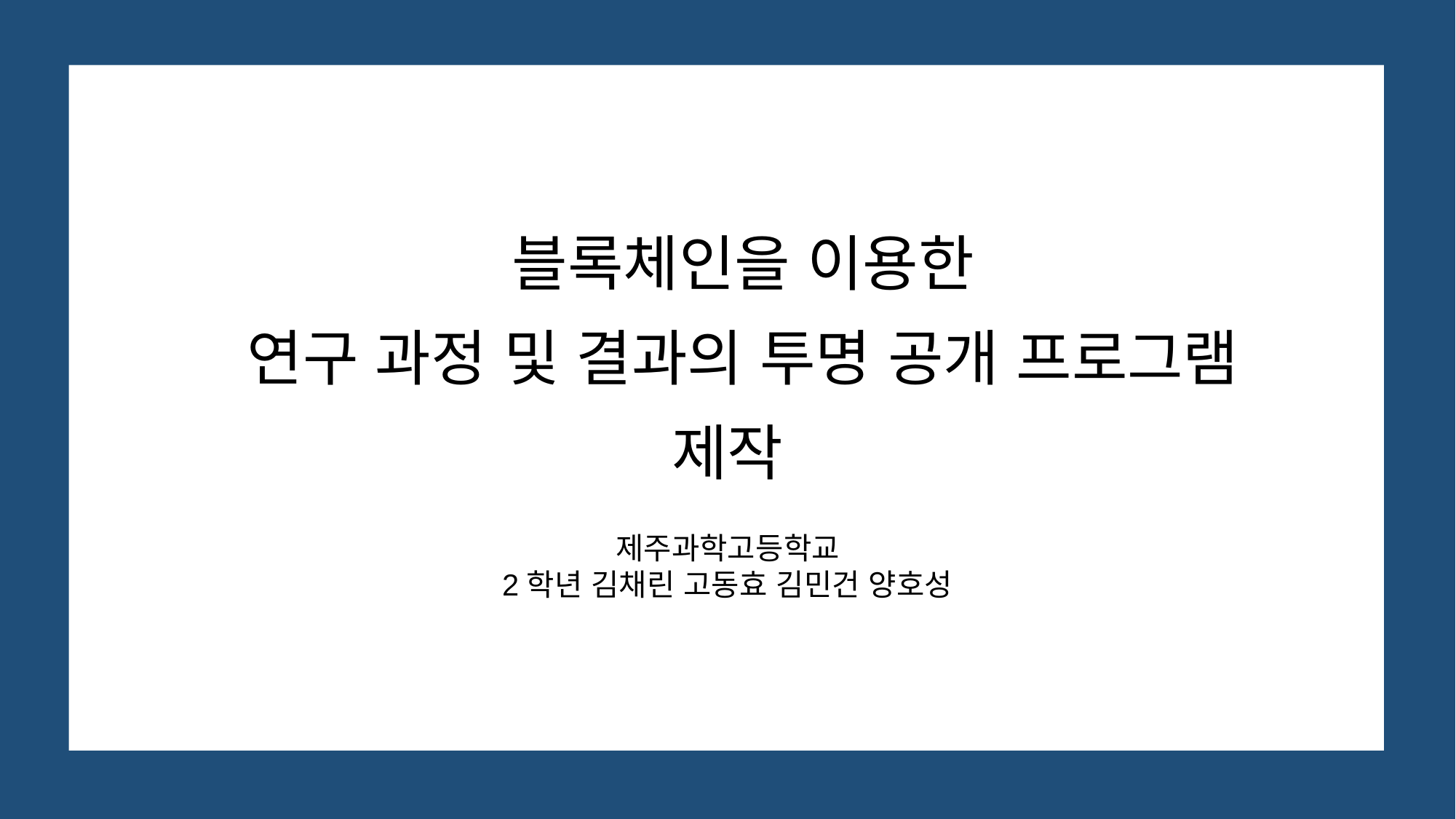

블록체인을 이용한
 연구 과정 및 결과의 투명 공개 프로그램 제작
제주과학고등학교
2학년 김채린 고동효 김민건 양호성